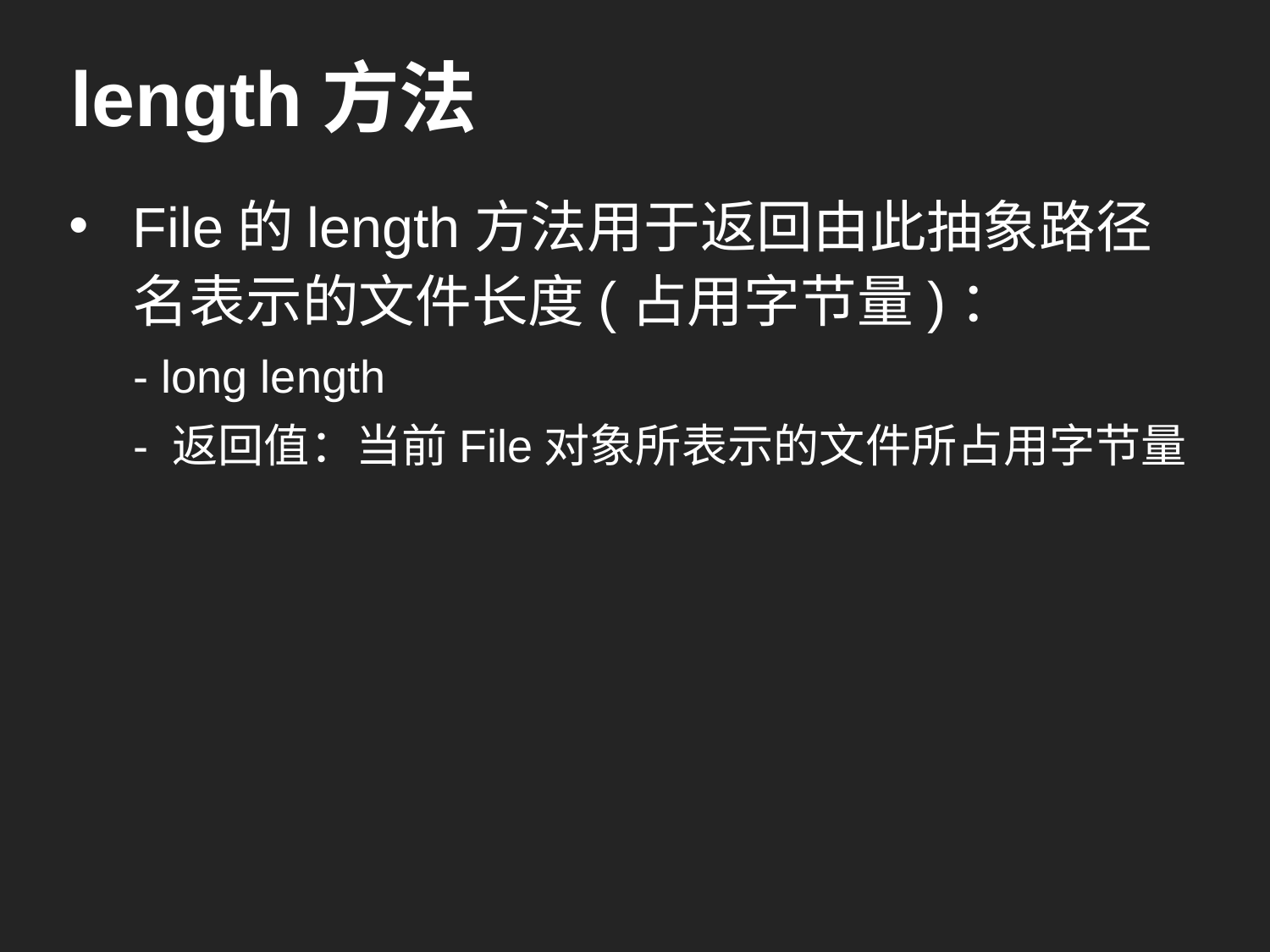

# length方法
File的length方法用于返回由此抽象路径名表示的文件长度(占用字节量)：
- long length
- 返回值：当前File对象所表示的文件所占用字节量